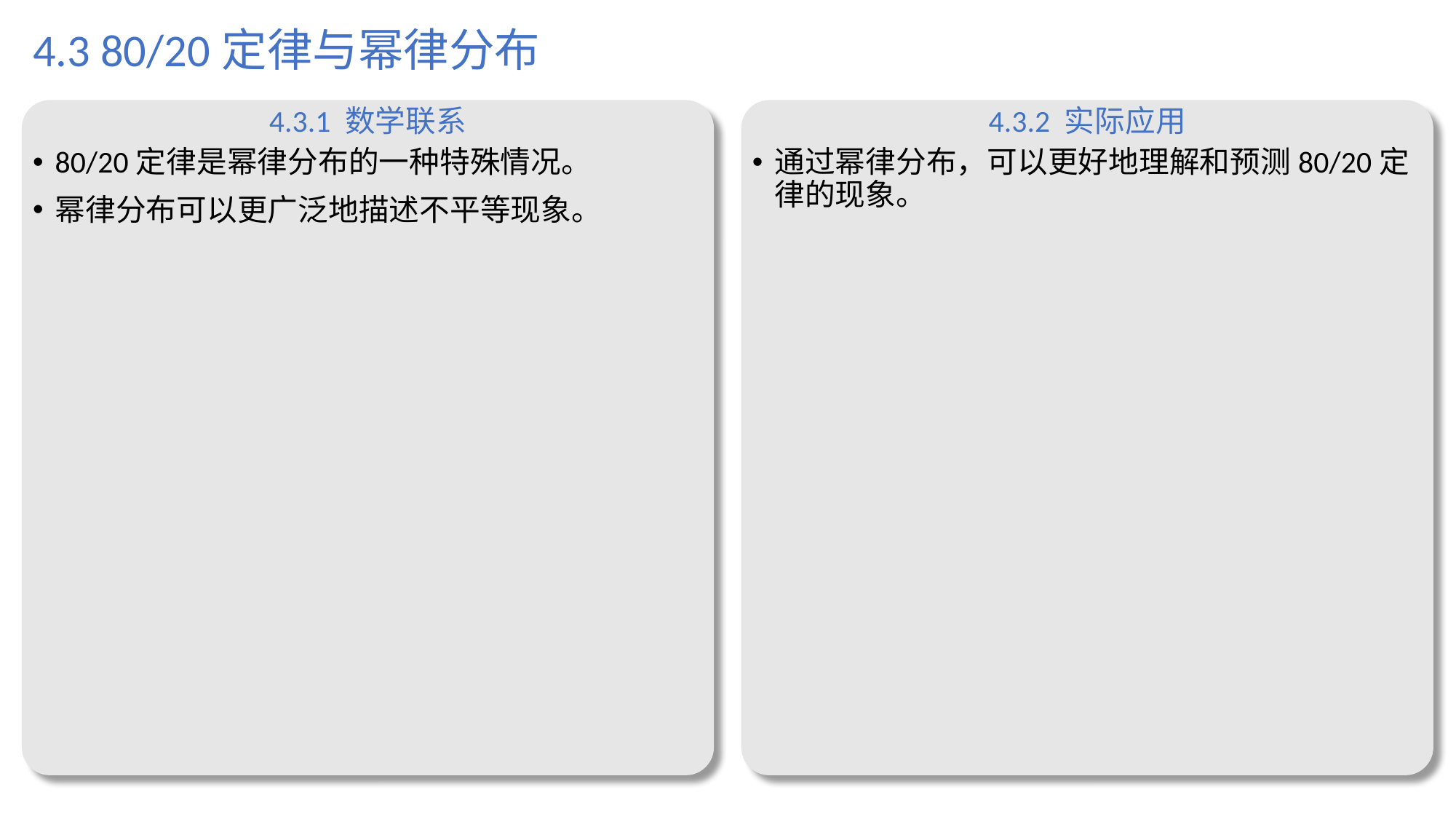

# 4.3 80/20定律与幂律分布

4.3.1 数学联系

4.3.2 实际应用
80/20定律是幂律分布的一种特殊情况。
幂律分布可以更广泛地描述不平等现象。
通过幂律分布，可以更好地理解和预测80/20定律的现象。